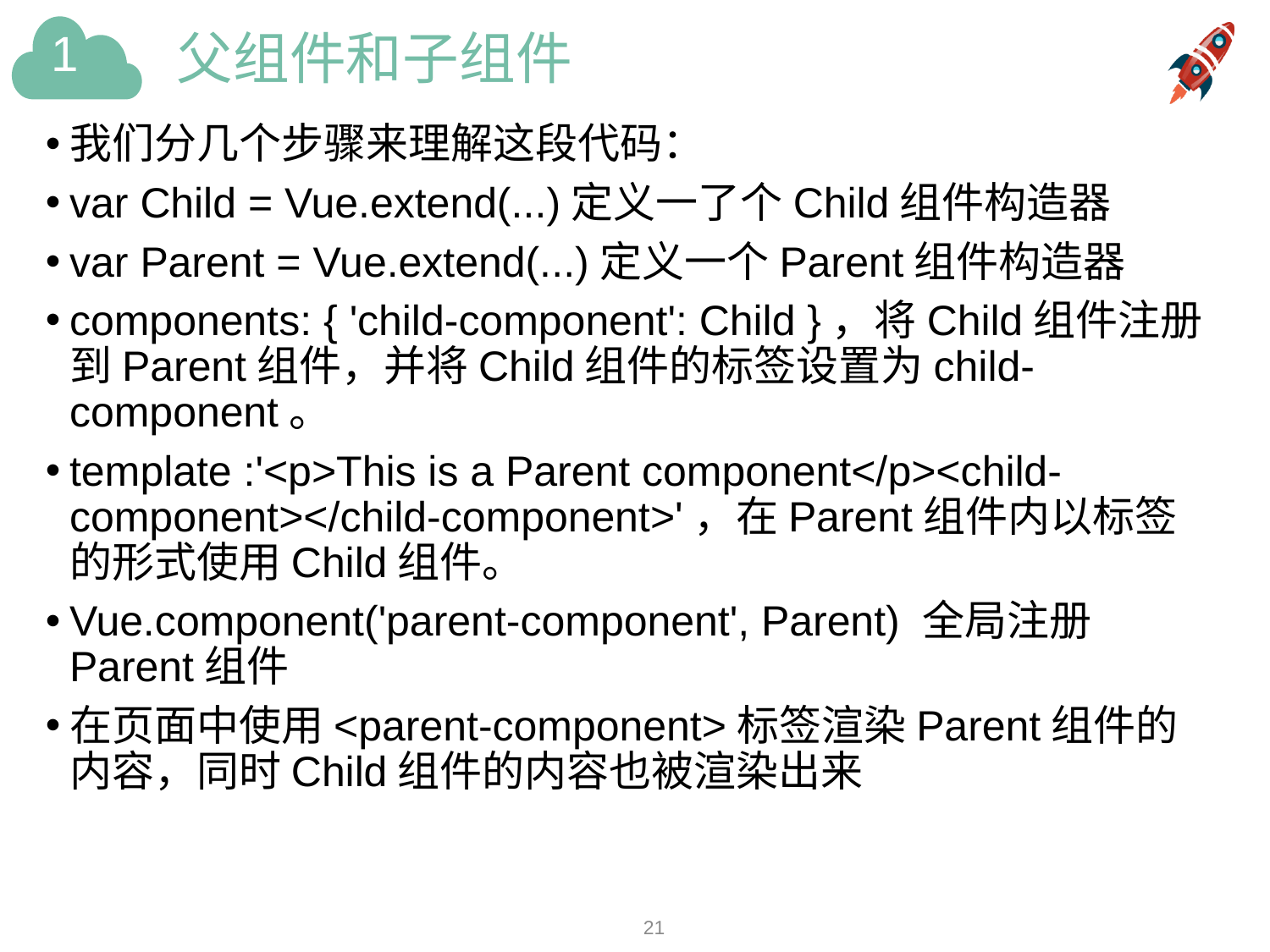

# 父组件和子组件
我们分几个步骤来理解这段代码：
var Child = Vue.extend(...)定义一了个Child组件构造器
var Parent = Vue.extend(...)定义一个Parent组件构造器
components: { 'child-component': Child }，将Child组件注册到Parent组件，并将Child组件的标签设置为child-component。
template :'<p>This is a Parent component</p><child-component></child-component>'，在Parent组件内以标签的形式使用Child组件。
Vue.component('parent-component', Parent) 全局注册Parent组件
在页面中使用<parent-component>标签渲染Parent组件的内容，同时Child组件的内容也被渲染出来
21